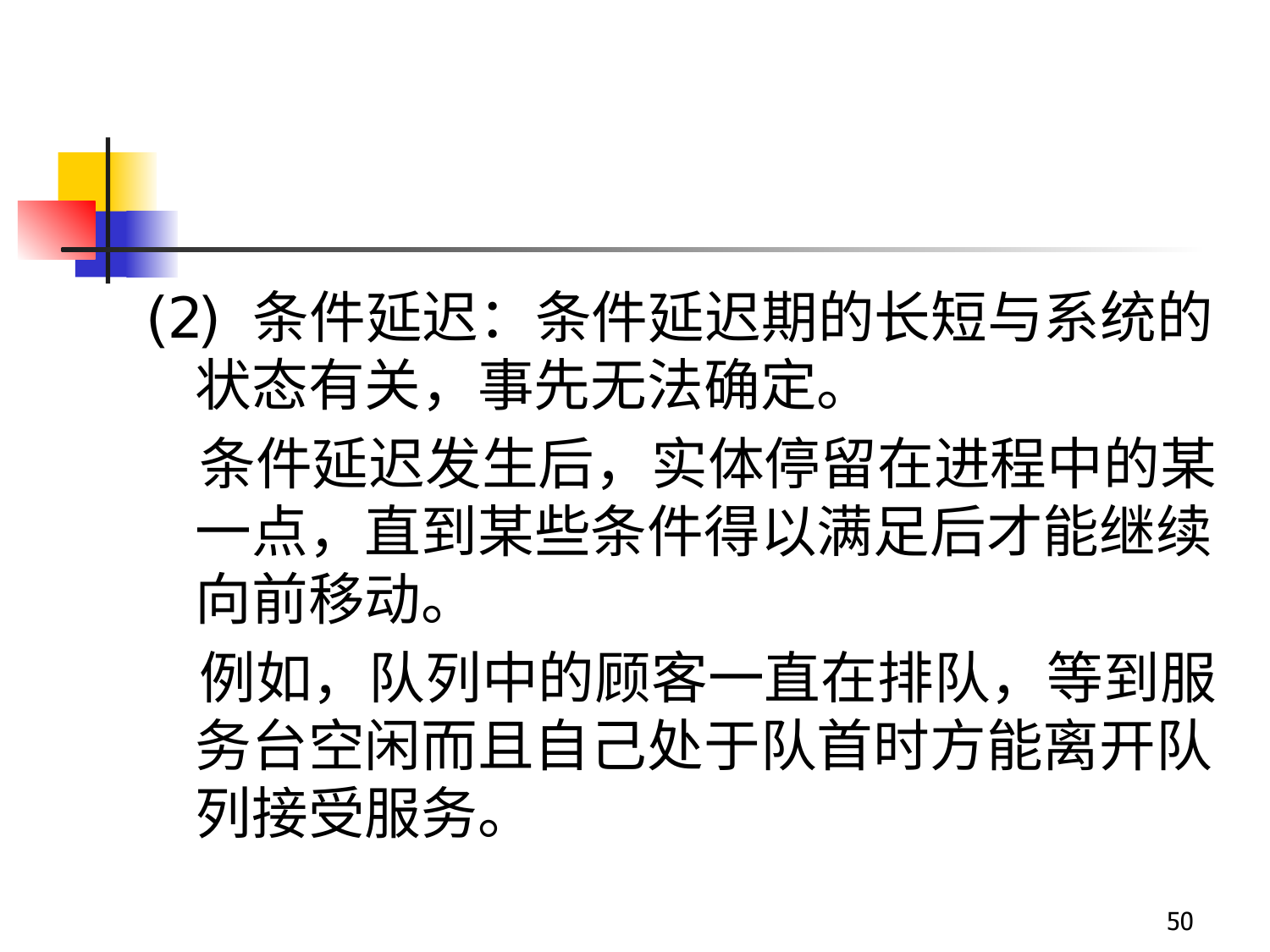

#
(2) 条件延迟：条件延迟期的长短与系统的状态有关，事先无法确定。
   条件延迟发生后，实体停留在进程中的某一点，直到某些条件得以满足后才能继续向前移动。
   例如，队列中的顾客一直在排队，等到服务台空闲而且自己处于队首时方能离开队列接受服务。
50